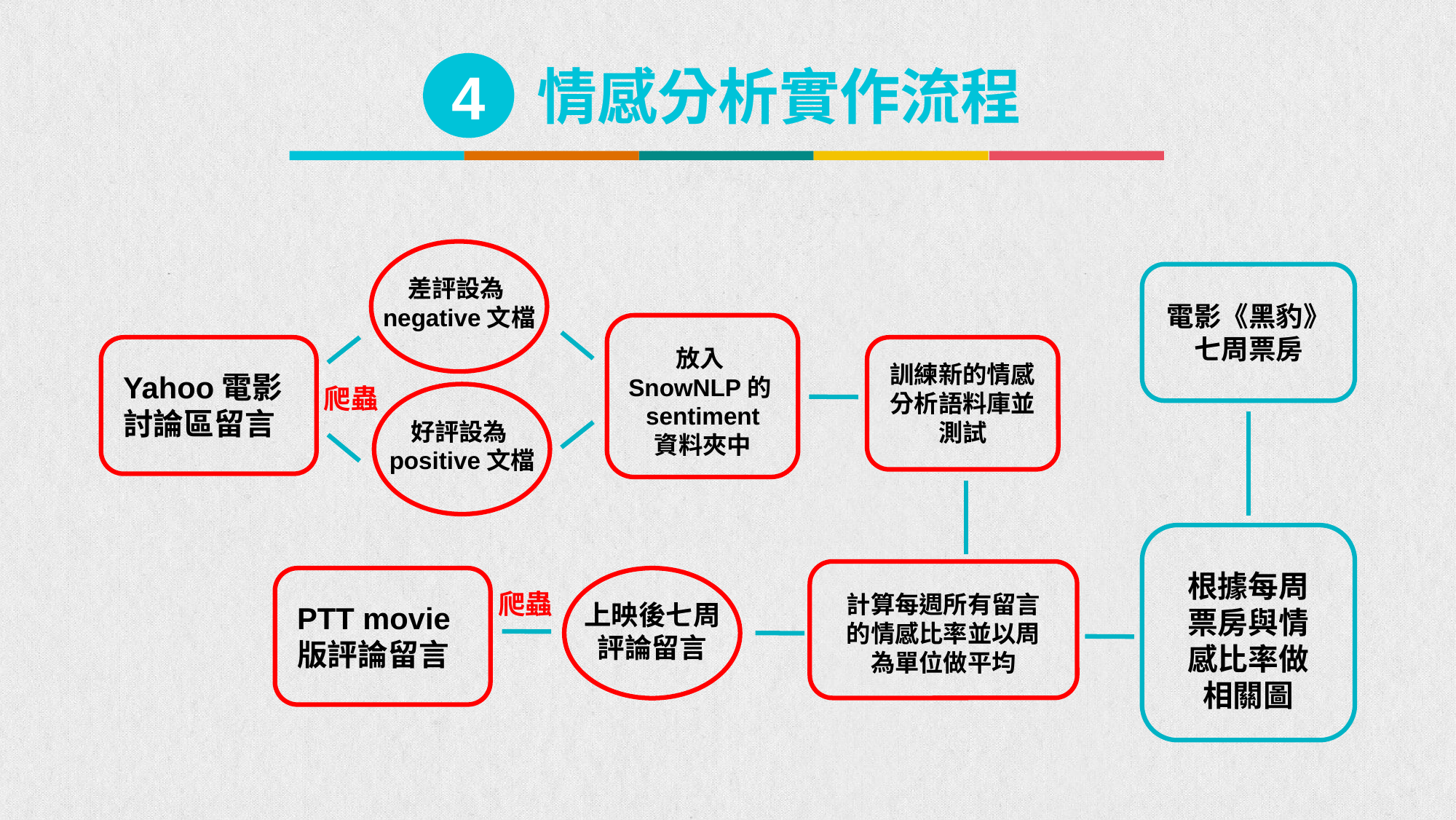

4
情感分析實作流程

差評設為negative文檔
電影《黑豹》七周票房

放入SnowNLP的sentiment
資料夾中
訓練新的情感分析語料庫並測試
Yahoo電影討論區留言
爬蟲

好評設為positive文檔

根據每周票房與情感比率做相關圖

爬蟲
計算每週所有留言的情感比率並以周為單位做平均
上映後七周評論留言
PTT movie版評論留言